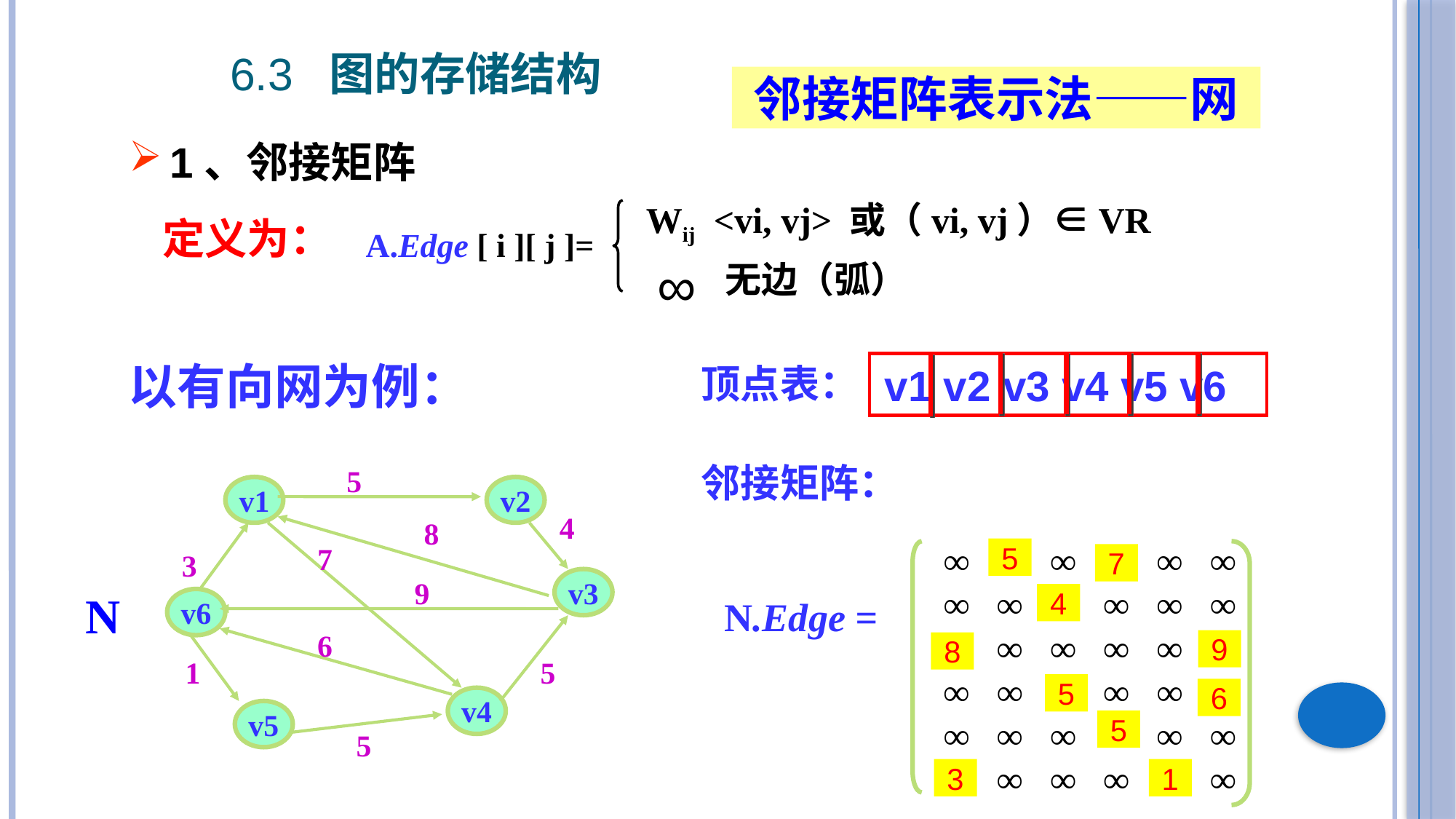

6.3  图的存储结构
邻接矩阵表示法——网
1、邻接矩阵

Wij  <vi, vj> 或（vi, vj）∈VR

A.Edge [ i ][ j ]=
∞
定义为：
无边（弧）
以有向网为例：
v1 v2 v3 v4 v5 v6
顶点表：
邻接矩阵：
5
v1
v2

4
8

7
5
3

7
∞   ∞   ∞   ∞   ∞   ∞
∞   ∞   ∞   ∞   ∞   ∞
∞   ∞   ∞   ∞   ∞   ∞
  ∞   ∞   ∞   ∞   ∞   ∞
∞   ∞   ∞   ∞   ∞   ∞
∞   ∞   ∞   ∞   ∞   ∞
9
v3
N
4
N.Edge =
v6

6

9
8

1
5
5
6
v4
v5
5

5
3
1